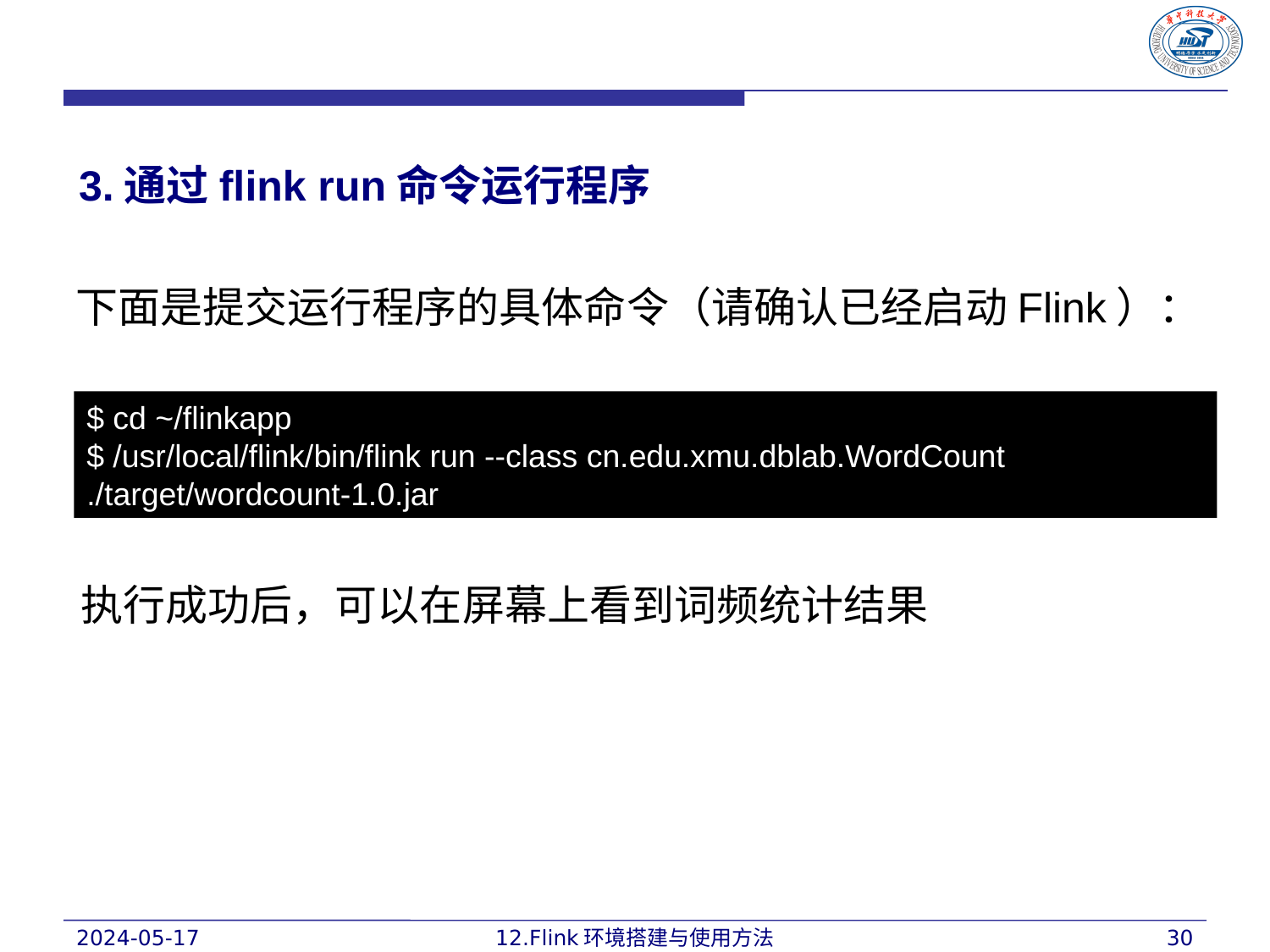

3.通过flink run命令运行程序
下面是提交运行程序的具体命令（请确认已经启动Flink）：
$ cd ~/flinkapp
$ /usr/local/flink/bin/flink run --class cn.edu.xmu.dblab.WordCount ./target/wordcount-1.0.jar
执行成功后，可以在屏幕上看到词频统计结果
2024-05-17
12.Flink环境搭建与使用方法
30